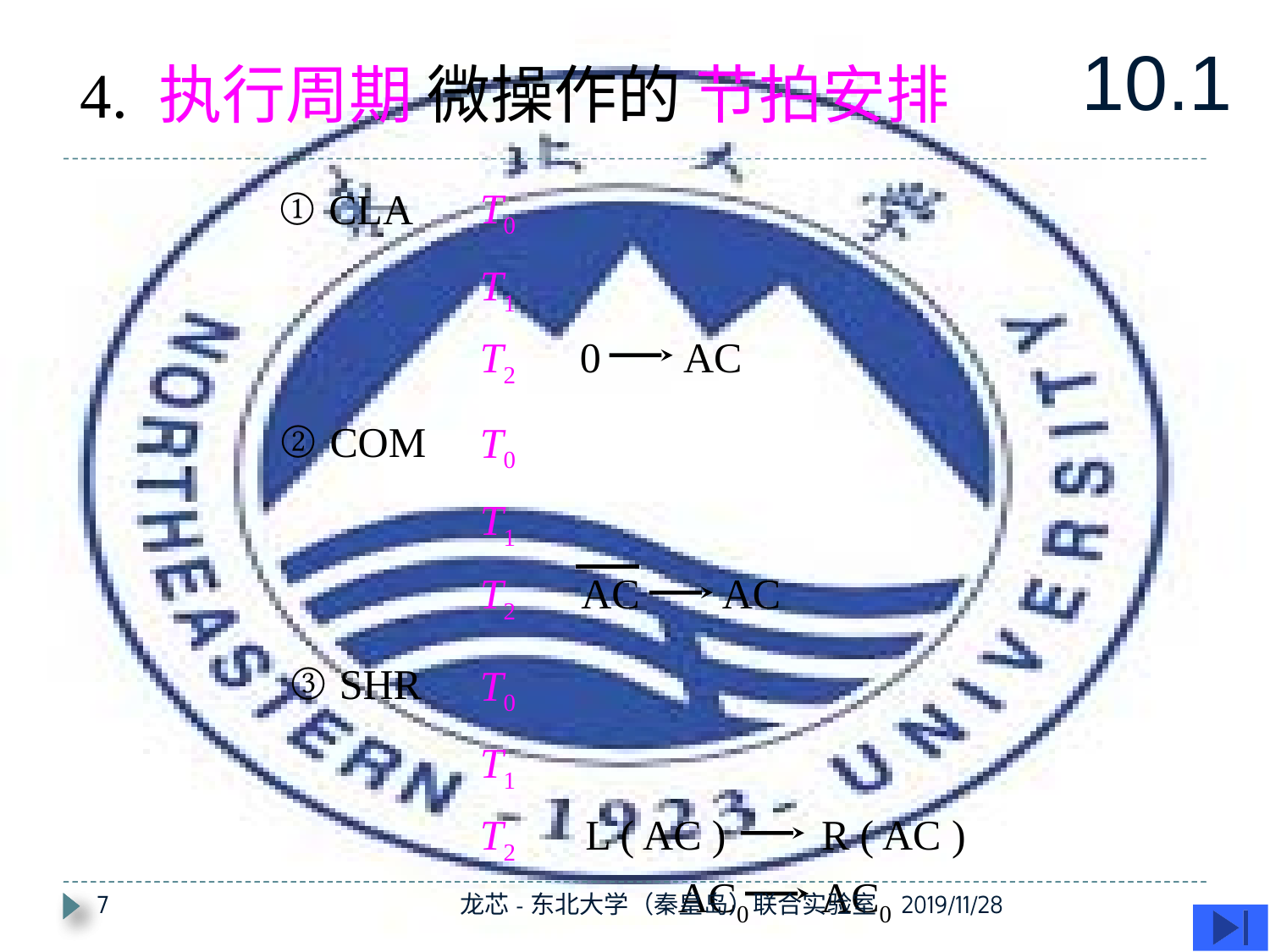

10.1
4. 执行周期 微操作的 节拍安排
① CLA
T0
T1
T2
0        AC

② COM
T0
T1
T2
AC        AC

③ SHR
T0
T1
T2
L ( AC )         R ( AC )

AC0       AC0

7
龙芯-东北大学（秦皇岛）联合实验室
2019/11/28